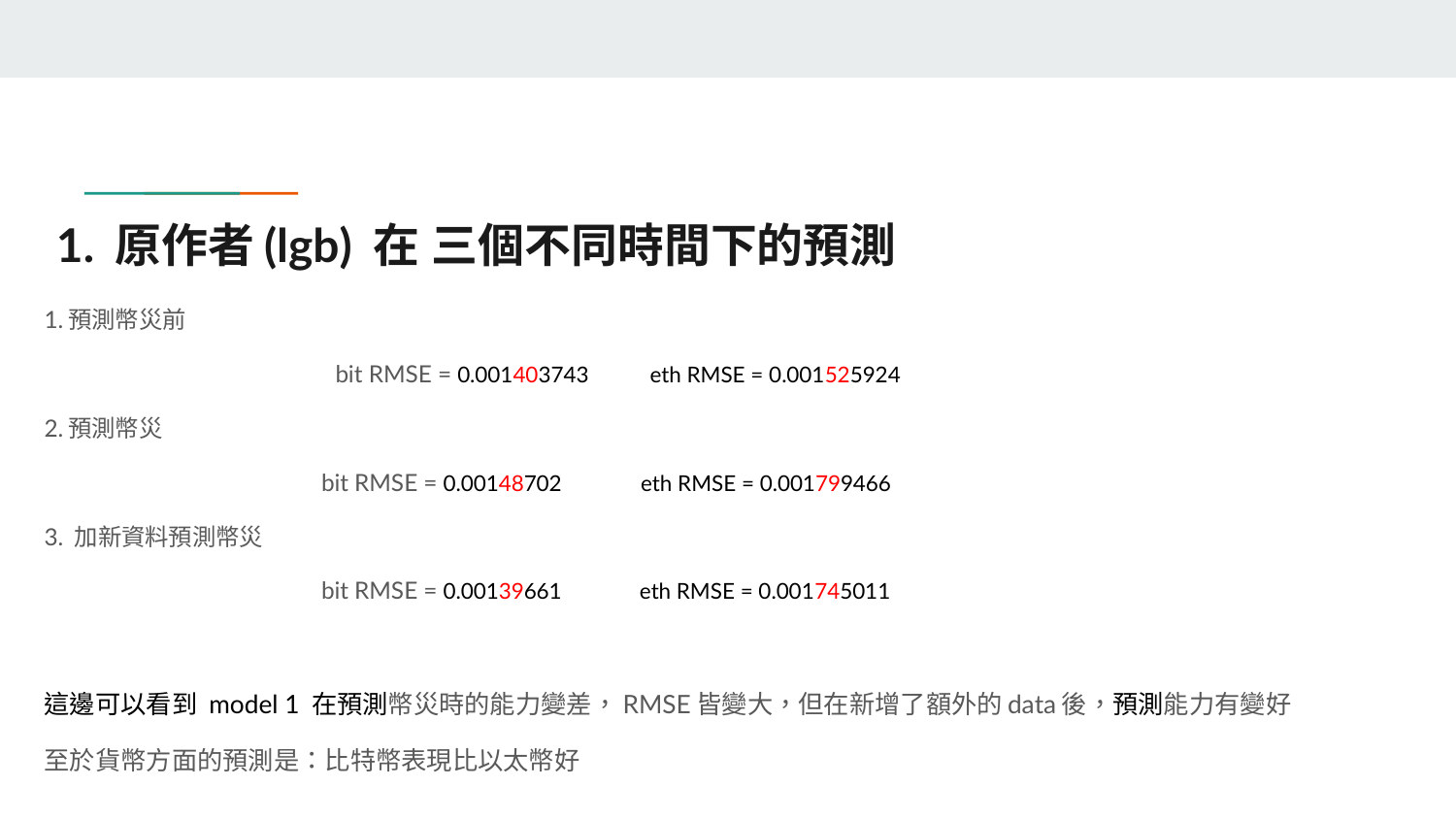

# 原作者(lgb) 在 三個不同時間下的預測

1.預測幣災前
                                                bit RMSE = 0.001403743           eth RMSE = 0.001525924
2.預測幣災
                                  bit RMSE = 0.00148702             eth RMSE = 0.001799466
3. 加新資料預測幣災
                                  bit RMSE = 0.00139661              eth RMSE = 0.001745011

這邊可以看到 model 1 在預測幣災時的能力變差，RMSE皆變大，但在新增了額外的data後，預測能力有變好
至於貨幣方面的預測是：比特幣表現比以太幣好